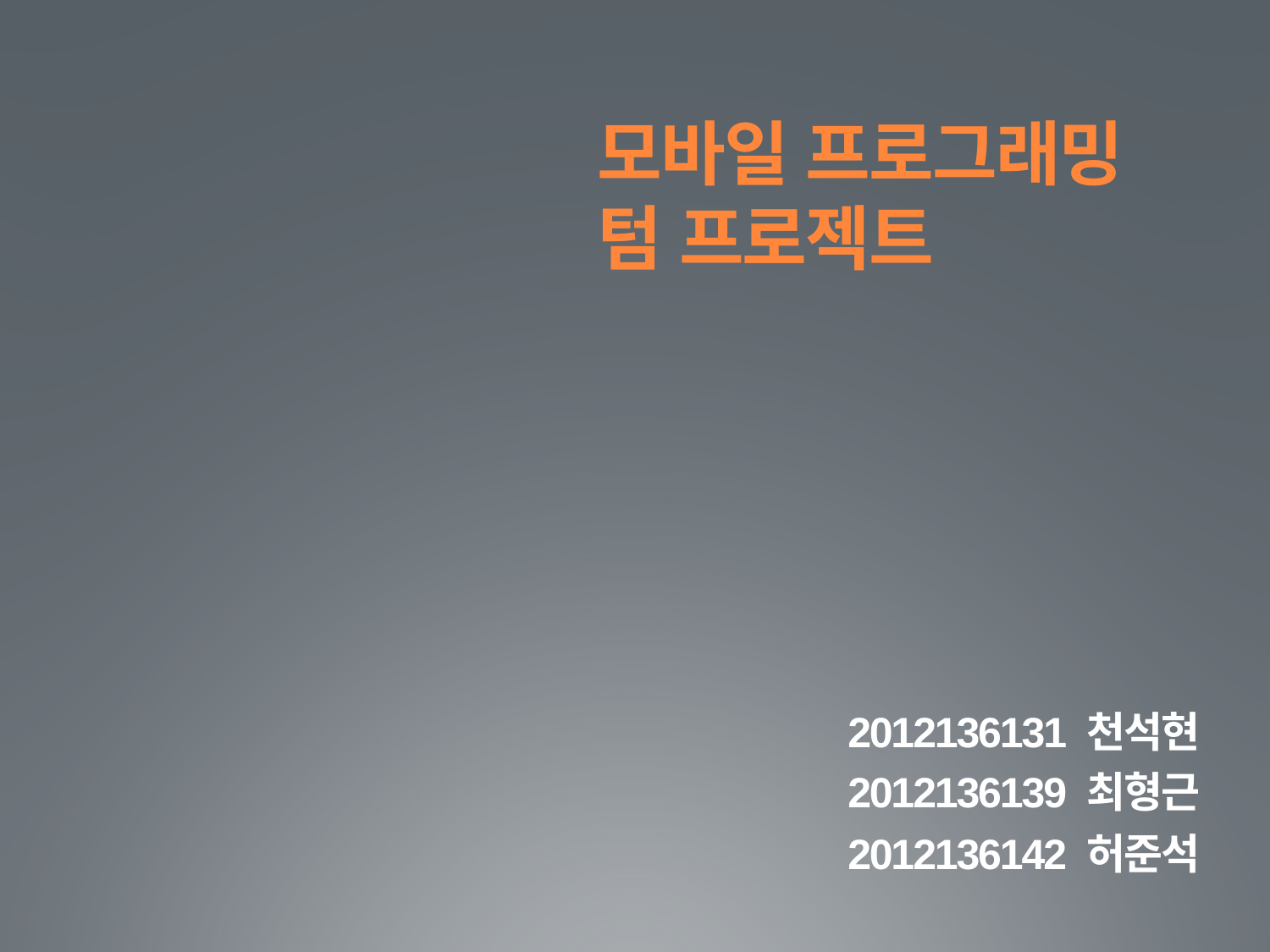

모바일 프로그래밍
텀 프로젝트
2012136131 천석현
2012136139 최형근
2012136142 허준석